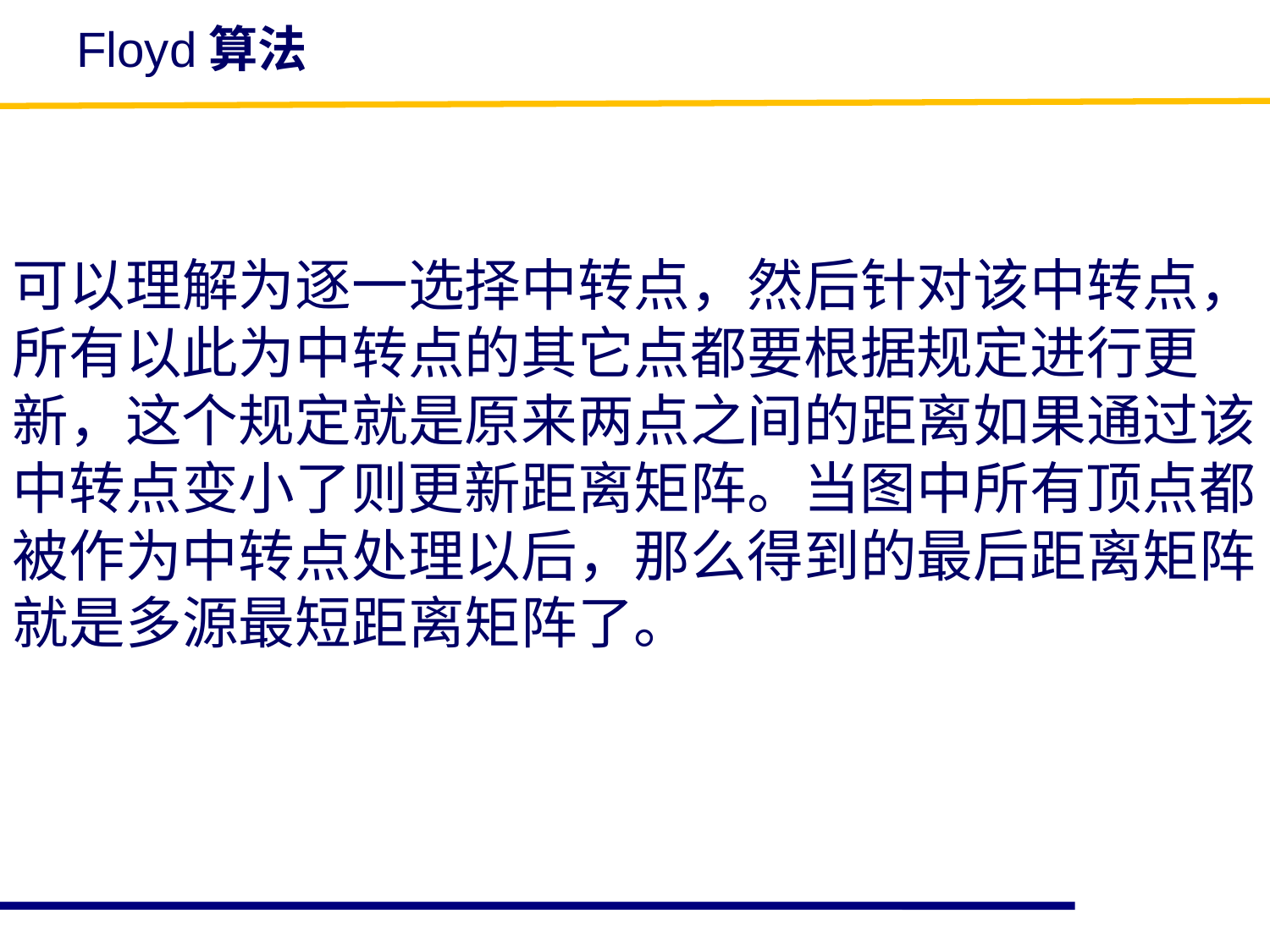

Floyd算法
可以理解为逐一选择中转点，然后针对该中转点，所有以此为中转点的其它点都要根据规定进行更新，这个规定就是原来两点之间的距离如果通过该中转点变小了则更新距离矩阵。当图中所有顶点都被作为中转点处理以后，那么得到的最后距离矩阵就是多源最短距离矩阵了。